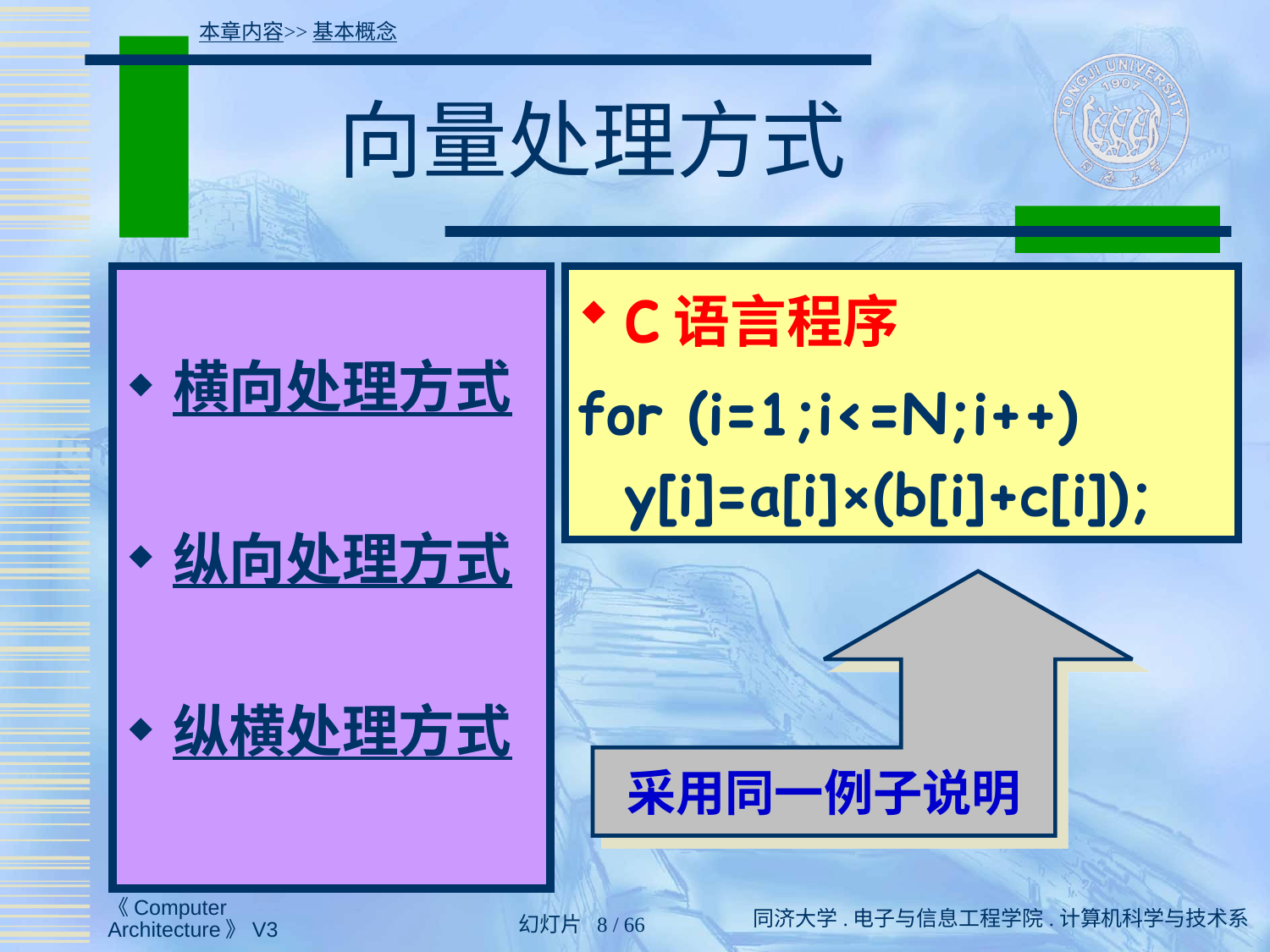

本章内容>>基本概念
# 向量处理方式

横向处理方式

纵向处理方式

纵横处理方式
C语言程序
for (i=1;i<=N;i++)
y[i]=a[i]×(b[i]+c[i]);
采用同一例子说明